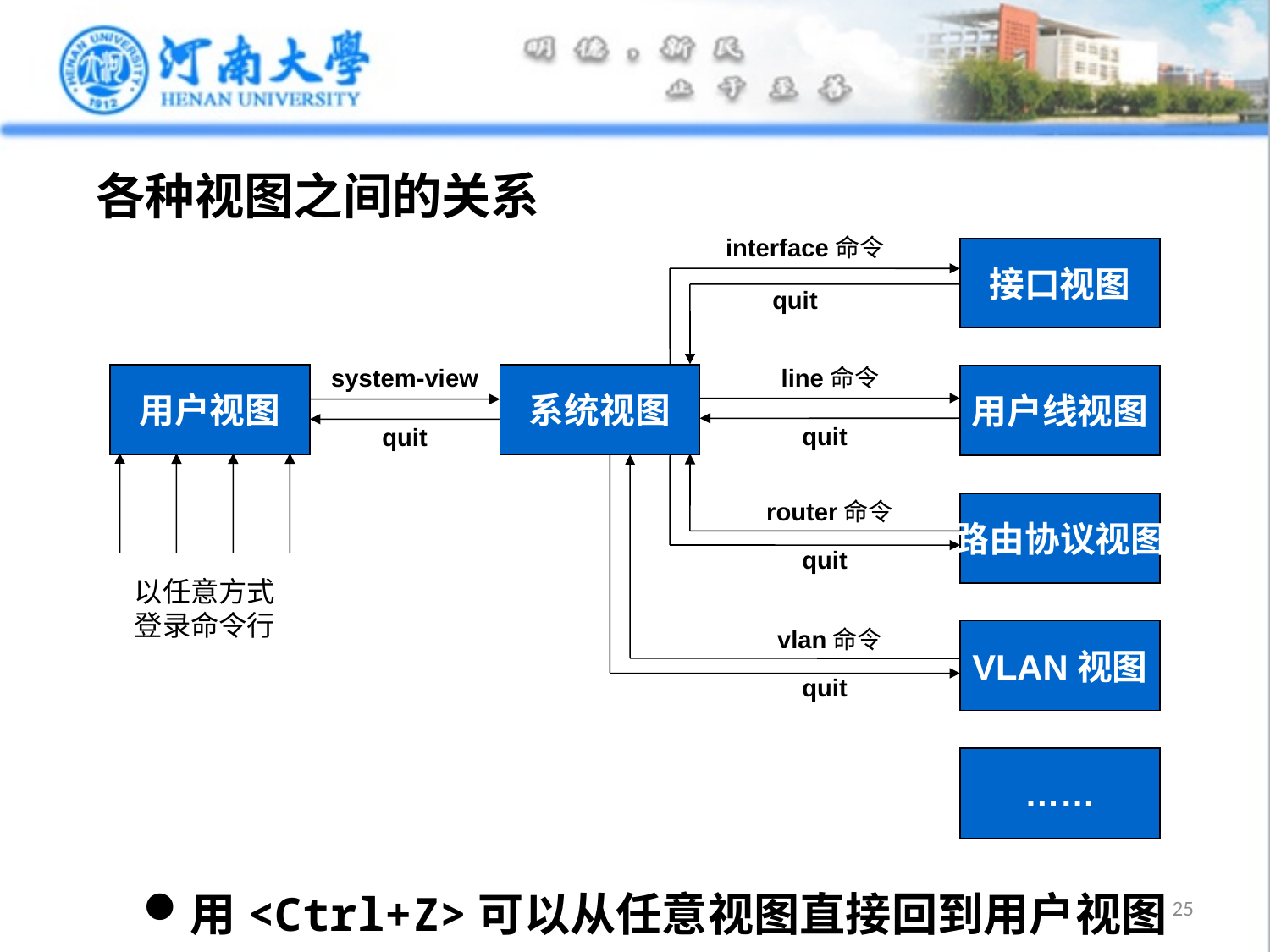

# 各种视图之间的关系
interface命令
接口视图

quit

system-view
line命令
用户视图
系统视图
用户线视图

quit
quit

router命令
路由协议视图

quit

以任意方式登录命令行
vlan命令
VLAN视图

quit

……
用<Ctrl+Z>可以从任意视图直接回到用户视图
25